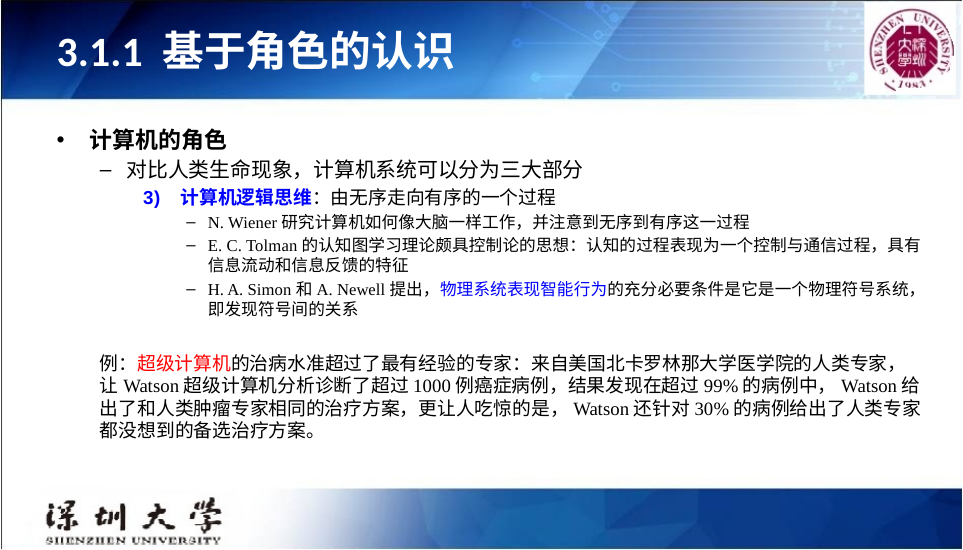

# 3.1.1 基于角色的认识
计算机的角色
对比人类生命现象，计算机系统可以分为三大部分
计算机逻辑思维：由无序走向有序的一个过程
N. Wiener研究计算机如何像大脑一样工作，并注意到无序到有序这一过程
E. C. Tolman的认知图学习理论颇具控制论的思想：认知的过程表现为一个控制与通信过程，具有信息流动和信息反馈的特征
H. A. Simon和A. Newell提出，物理系统表现智能行为的充分必要条件是它是一个物理符号系统，即发现符号间的关系

例：超级计算机的治病水准超过了最有经验的专家：来自美国北卡罗林那大学医学院的人类专家，让Watson超级计算机分析诊断了超过1000例癌症病例，结果发现在超过99%的病例中，Watson给出了和人类肿瘤专家相同的治疗方案，更让人吃惊的是，Watson还针对30%的病例给出了人类专家都没想到的备选治疗方案。
11